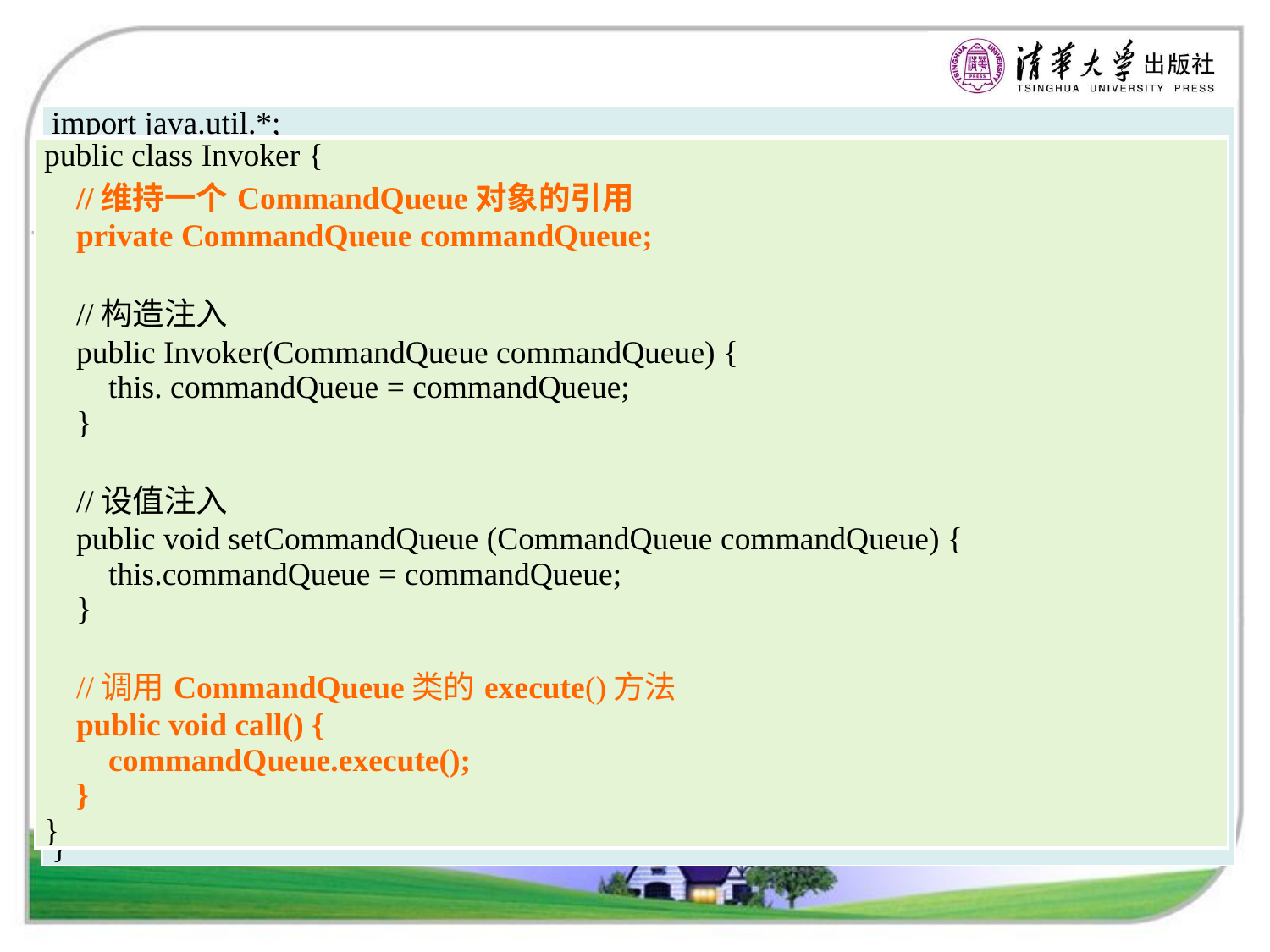

| import java.util.\*;   public class CommandQueue { //定义一个ArrayList来存储命令队列 private ArrayList<Command> commands = new ArrayList<Command>(); public void addCommand(Command command) { commands.add(command); } public void removeCommand(Command command) { commands.remove(command); } //循环调用每一个命令对象的execute()方法 public void execute() { for (Object command : commands) { ((Command)command).execute(); } } } |
| --- |
# 实现命令队列
| public class Invoker { //维持一个CommandQueue对象的引用 private CommandQueue commandQueue; //构造注入 public Invoker(CommandQueue commandQueue) { this. commandQueue = commandQueue; } //设值注入 public void setCommandQueue (CommandQueue commandQueue) { this.commandQueue = commandQueue; } //调用CommandQueue类的execute()方法 public void call() { commandQueue.execute(); } } |
| --- |
实现